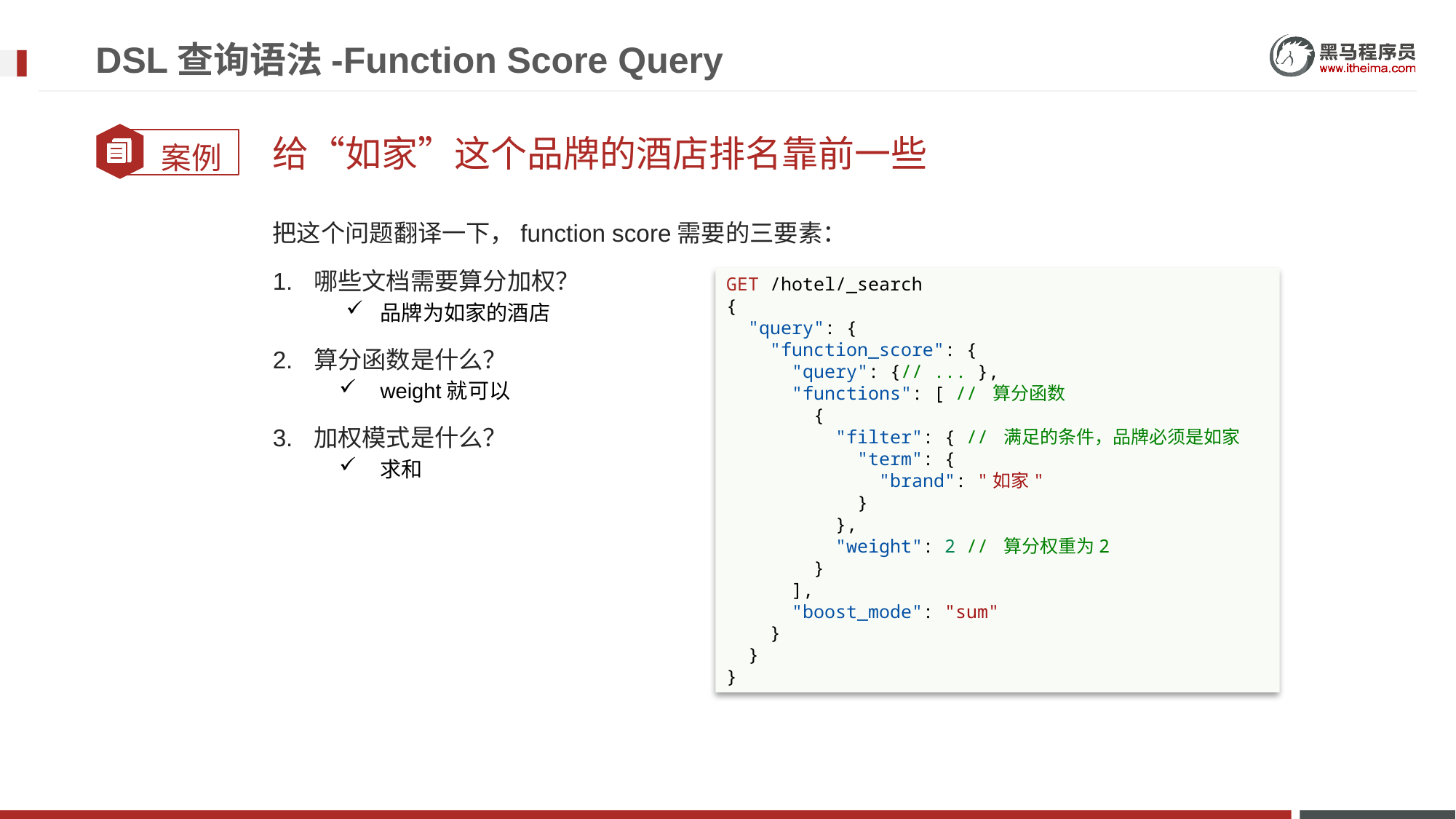

# DSL查询语法-Function Score Query
给“如家”这个品牌的酒店排名靠前一些
把这个问题翻译一下，function score需要的三要素：
哪些文档需要算分加权？
品牌为如家的酒店
算分函数是什么？
weight就可以
加权模式是什么？
求和

GET /hotel/_search
{
  "query": {
    "function_score": {
      "query": {// ... },
      "functions": [ // 算分函数
        {
          "filter": { // 满足的条件，品牌必须是如家
            "term": {
              "brand": "如家"
            }
          },
          "weight": 2 // 算分权重为2
        }
      ],
      "boost_mode": "sum"
    }
  }
}